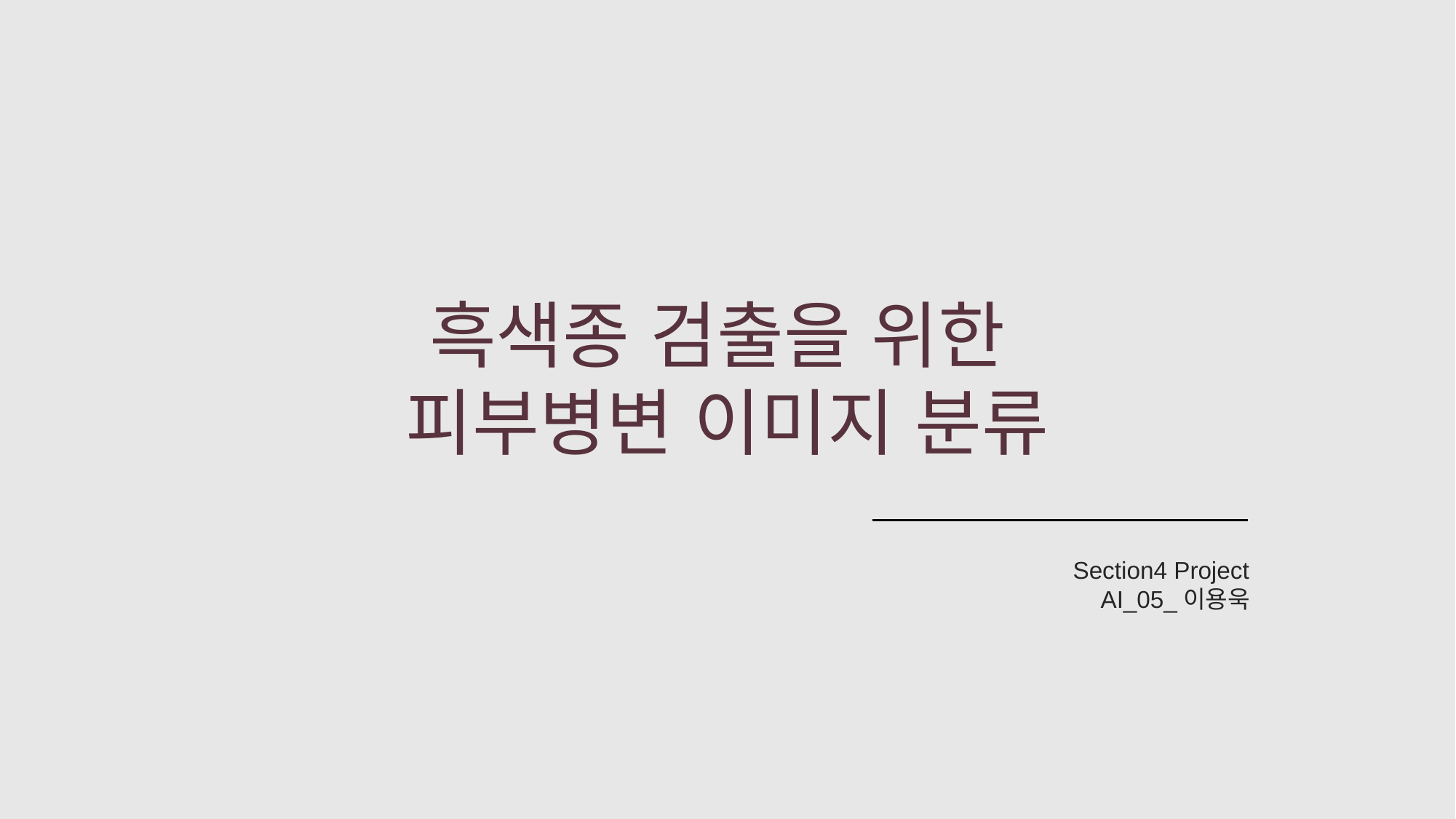

흑색종 검출을 위한
피부병변 이미지 분류
Section4 Project
AI_05_이용욱